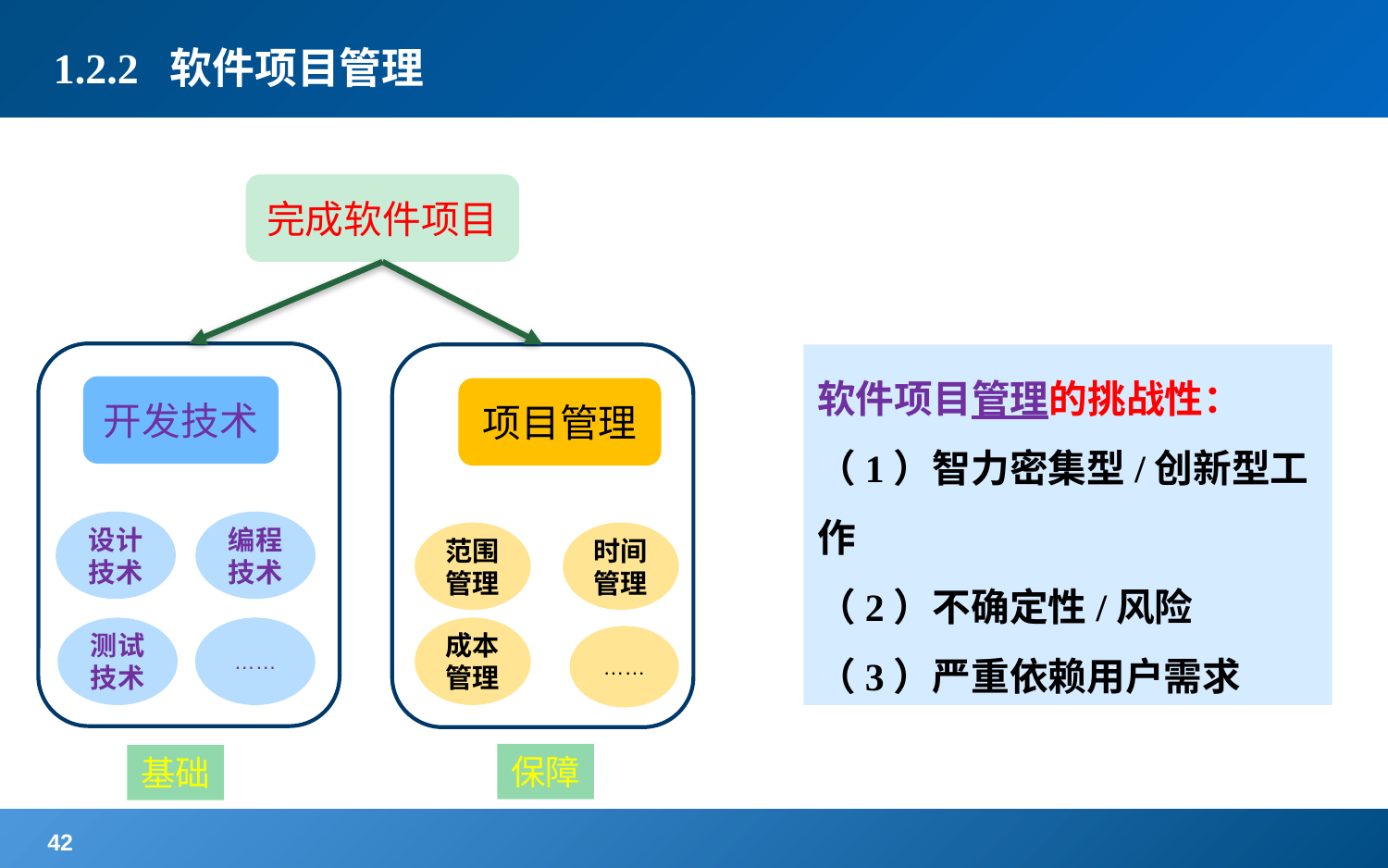

1.2.2  软件项目管理
完成软件项目

软件项目管理的挑战性：
（1）智力密集型/创新型工作
（2）不确定性/风险
（3）严重依赖用户需求
开发技术
项目管理
设计技术
编程技术
范围管理
时间管理
……
成本管理
测试技术
……
保障
基础